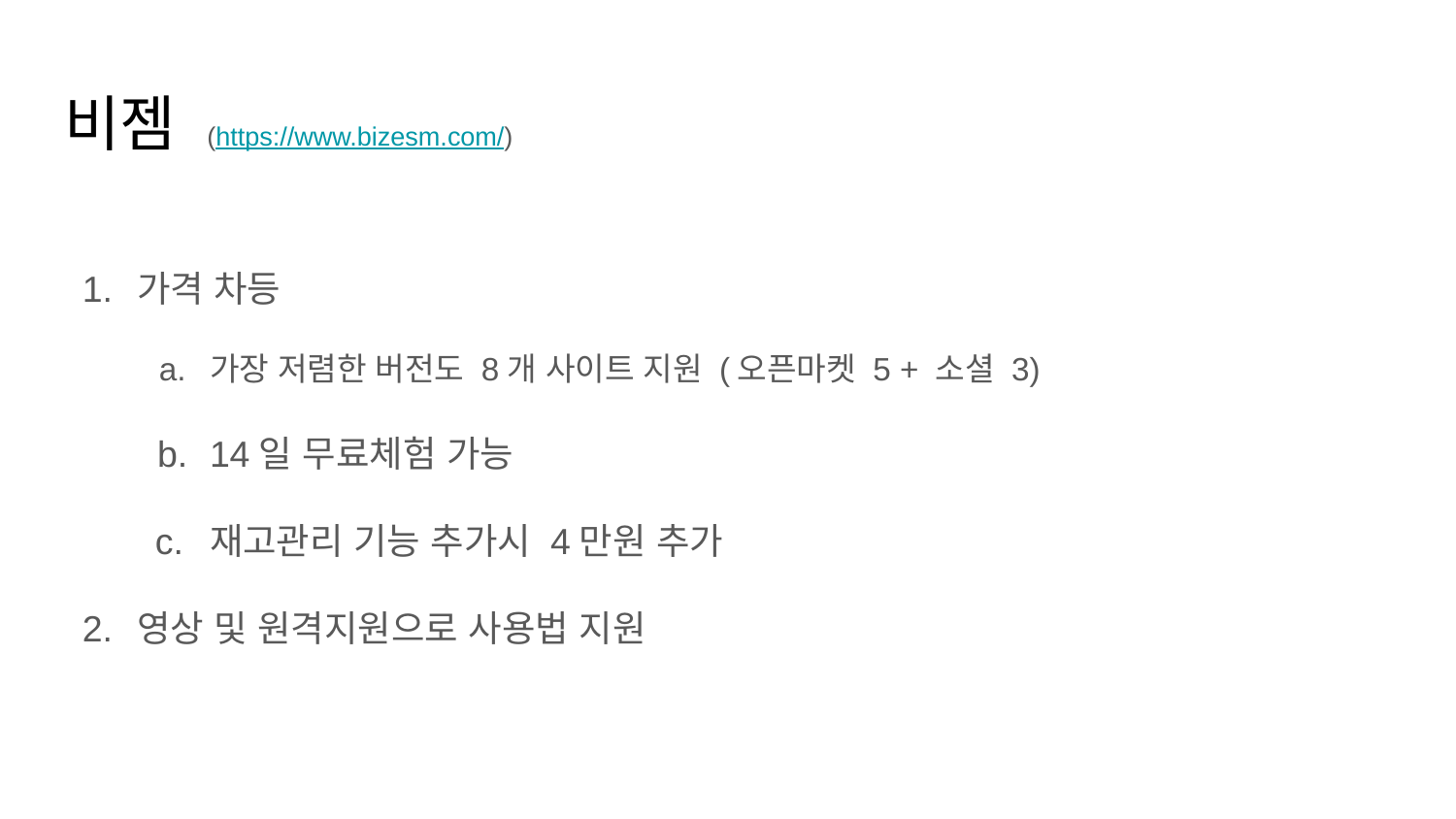

# 비젬 (https://www.bizesm.com/)

가격 차등
가장 저렴한 버전도 8개 사이트 지원 (오픈마켓 5 + 소셜 3)
14일 무료체험 가능
재고관리 기능 추가시 4만원 추가
영상 및 원격지원으로 사용법 지원